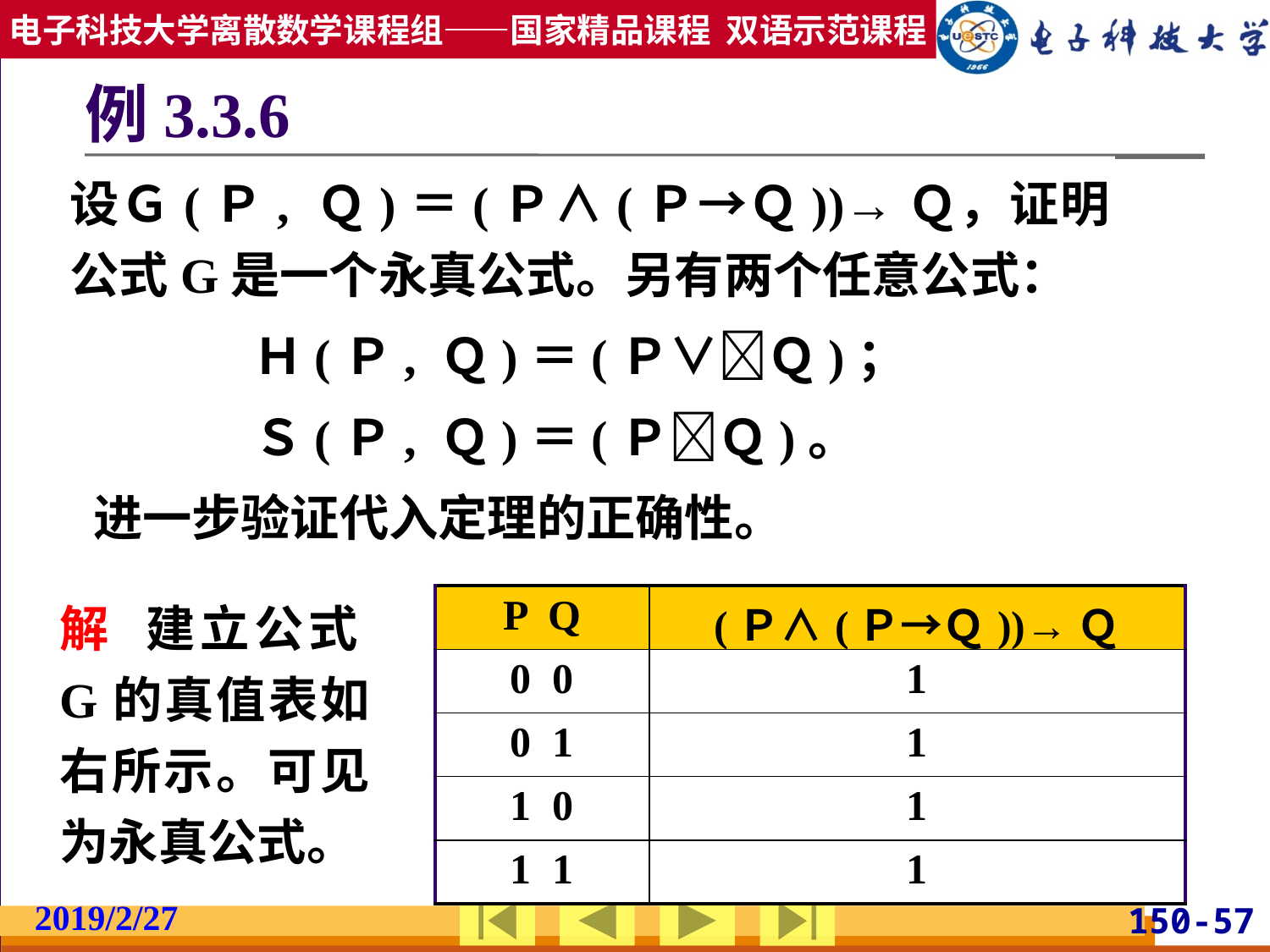

# 例3.3.6
设Ｇ(Ｐ, Ｑ)＝(Ｐ∧(Ｐ→Ｑ))→Ｑ，证明公式G是一个永真公式。另有两个任意公式：
	    Ｈ(Ｐ, Ｑ)＝(Ｐ∨¬Ｑ)；
	    Ｓ(Ｐ, Ｑ)＝(Ｐ↔Ｑ)。
 进一步验证代入定理的正确性。
解  建立公式G的真值表如右所示。可见为永真公式。
| P Q | (Ｐ∧(Ｐ→Ｑ))→Ｑ |
| --- | --- |
| 0 0 | 1 |
| 0 1 | 1 |
| 1 0 | 1 |
| 1 1 | 1 |
2019/2/27